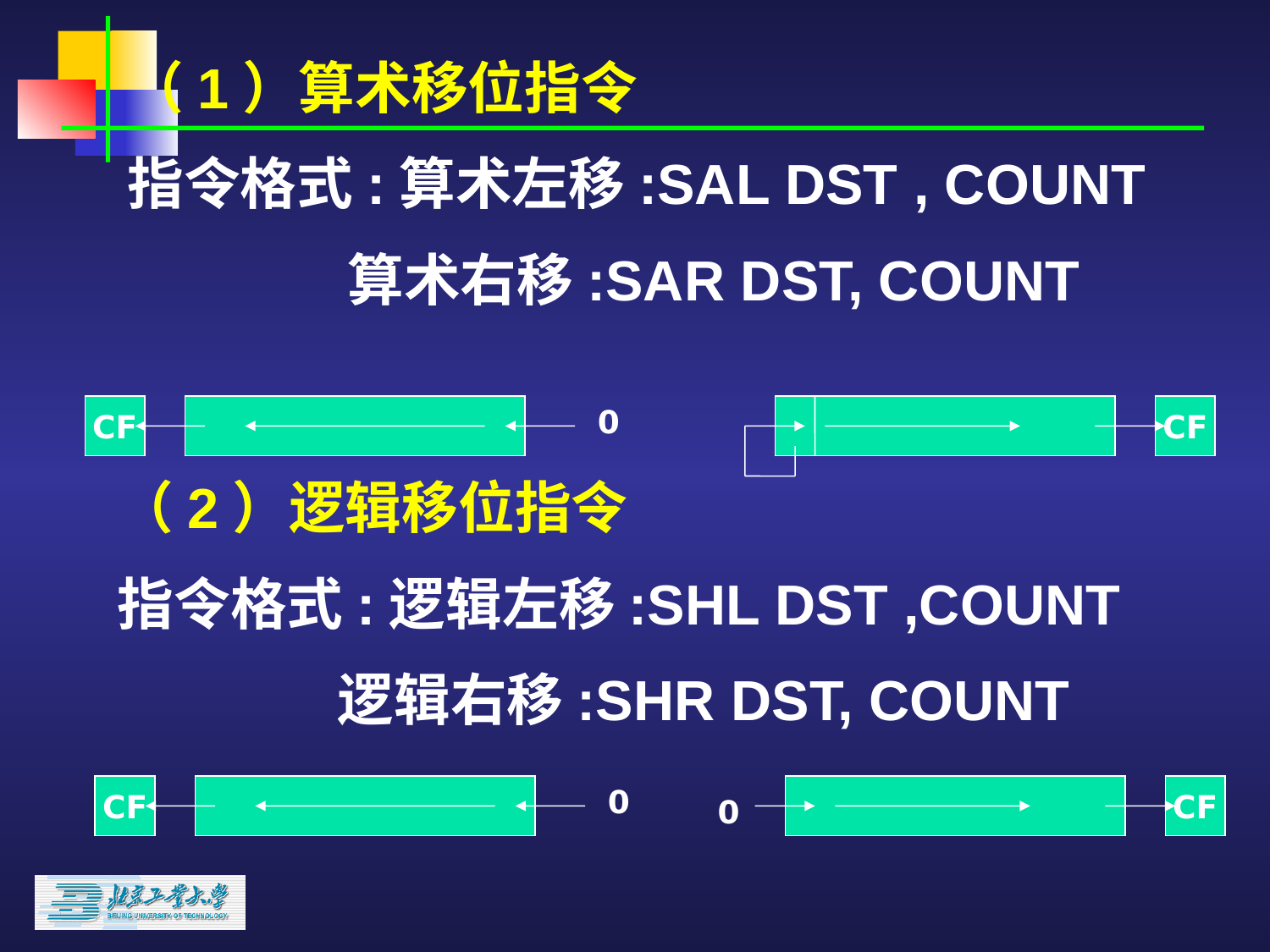

（1）算术移位指令
指令格式:算术左移:SAL DST , COUNT
                算术右移:SAR DST, COUNT
CF

0

CF

（2）逻辑移位指令
指令格式:逻辑左移:SHL DST ,COUNT
                逻辑右移:SHR DST, COUNT
CF

0

CF
0